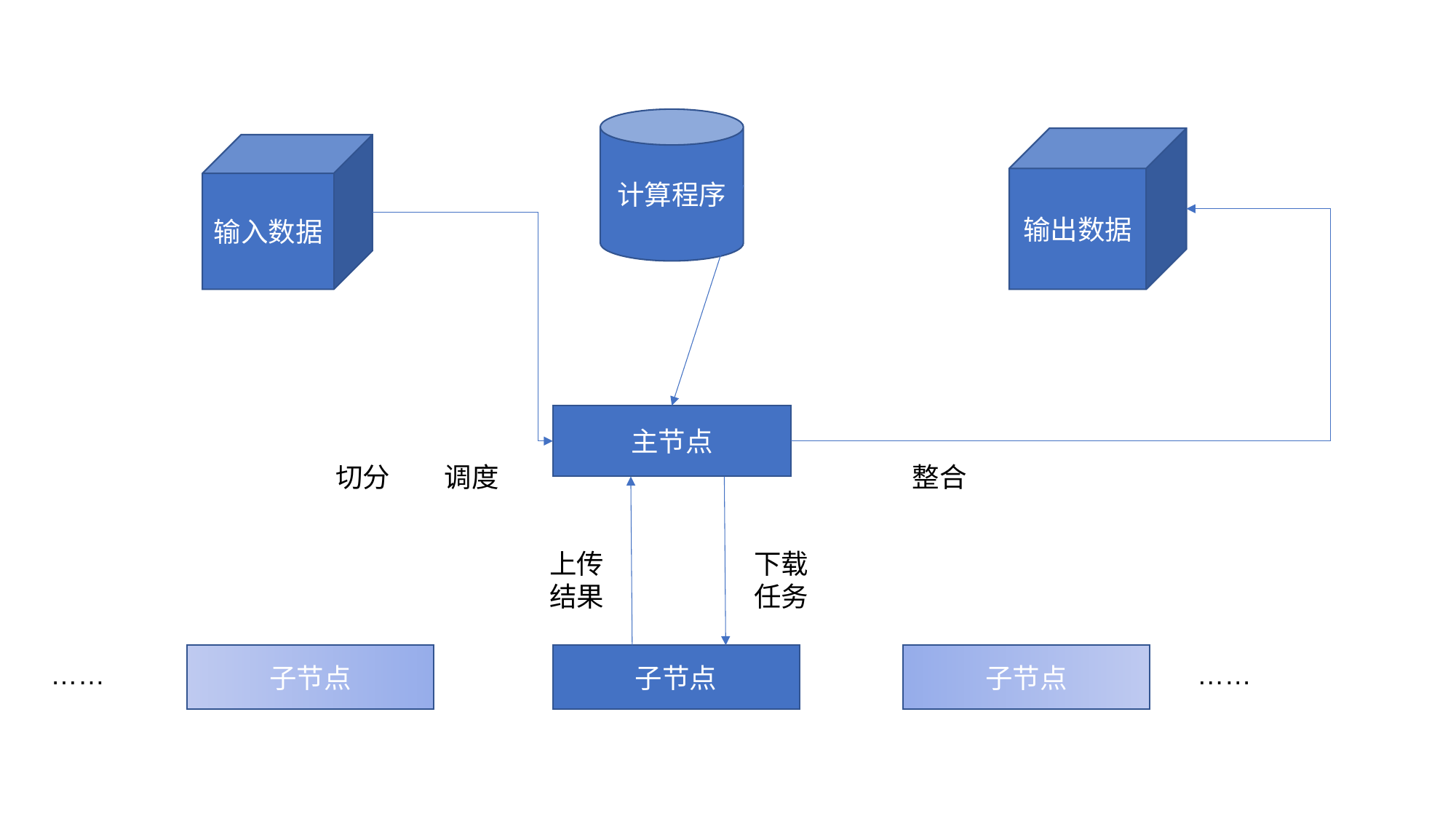

计算程序
输出数据
输入数据
主节点
切分
调度
整合
上传结果
下载任务
子节点
子节点
子节点
……
……